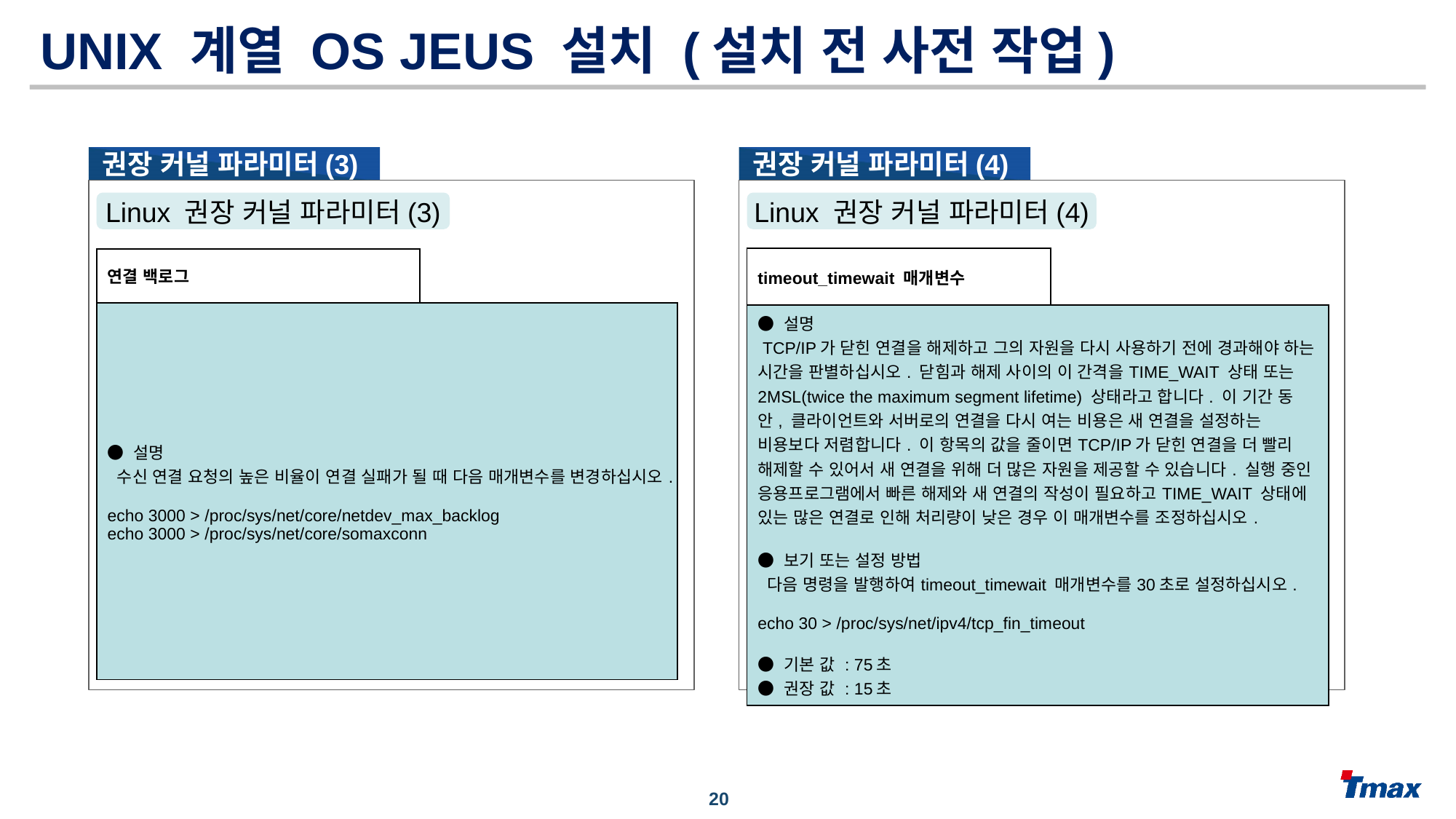

UNIX 계열 OS JEUS 설치 (설치 전 사전 작업)
권장 커널 파라미터(4)
권장 커널 파라미터(3)

Linux 권장 커널 파라미터(4)
Linux 권장 커널 파라미터(3)
| timeout\_timewait 매개변수 |  |
| --- | --- |
| ● 설명 TCP/IP가 닫힌 연결을 해제하고 그의 자원을 다시 사용하기 전에 경과해야 하는 시간을 판별하십시오. 닫힘과 해제 사이의 이 간격을TIME\_WAIT 상태 또는2MSL(twice the maximum segment lifetime) 상태라고 합니다. 이 기간 동안, 클라이언트와 서버로의 연결을 다시 여는 비용은 새 연결을 설정하는 비용보다 저렴합니다. 이 항목의 값을 줄이면TCP/IP가 닫힌 연결을 더 빨리 해제할 수 있어서 새 연결을 위해 더 많은 자원을 제공할 수 있습니다. 실행 중인 응용프로그램에서 빠른 해제와 새 연결의 작성이 필요하고TIME\_WAIT 상태에 있는 많은 연결로 인해 처리량이 낮은 경우 이 매개변수를 조정하십시오. ● 보기 또는 설정 방법 다음 명령을 발행하여timeout\_timewait 매개변수를30초로 설정하십시오. echo 30 > /proc/sys/net/ipv4/tcp\_fin\_timeout ● 기본 값 : 75초 ● 권장 값 : 15초 |  |
| 연결 백로그 |  |
| --- | --- |
| ● 설명 수신 연결 요청의 높은 비율이 연결 실패가 될 때 다음 매개변수를 변경하십시오. echo 3000 > /proc/sys/net/core/netdev\_max\_backlog echo 3000 > /proc/sys/net/core/somaxconn |  |